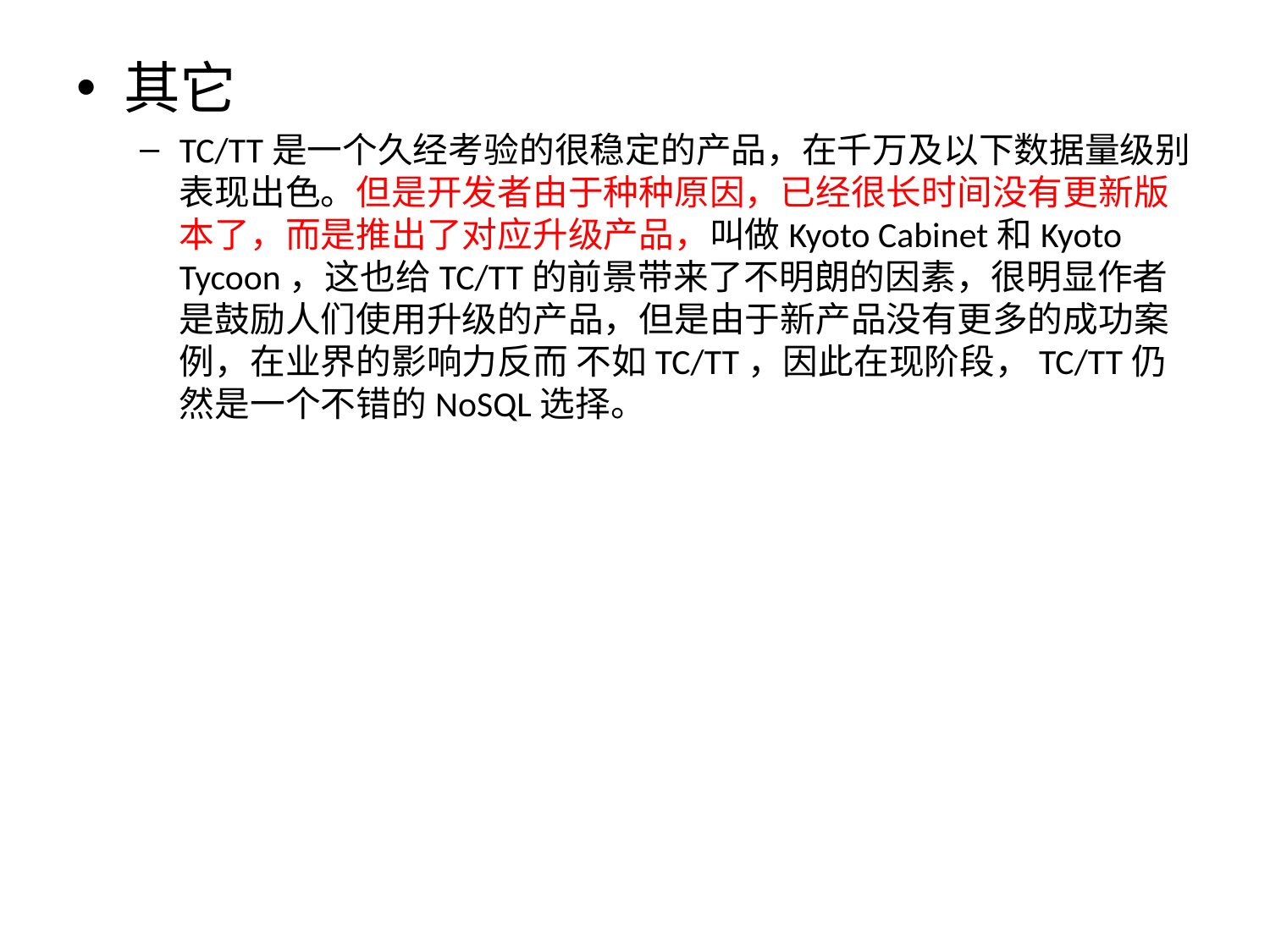

其它
TC/TT是一个久经考验的很稳定的产品，在千万及以下数据量级别表现出色。但是开发者由于种种原因，已经很长时间没有更新版本了，而是推出了对应升级产品，叫做Kyoto Cabinet和Kyoto Tycoon，这也给TC/TT的前景带来了不明朗的因素，很明显作者是鼓励人们使用升级的产品，但是由于新产品没有更多的成功案例，在业界的影响力反而 不如TC/TT，因此在现阶段，TC/TT仍然是一个不错的NoSQL选择。